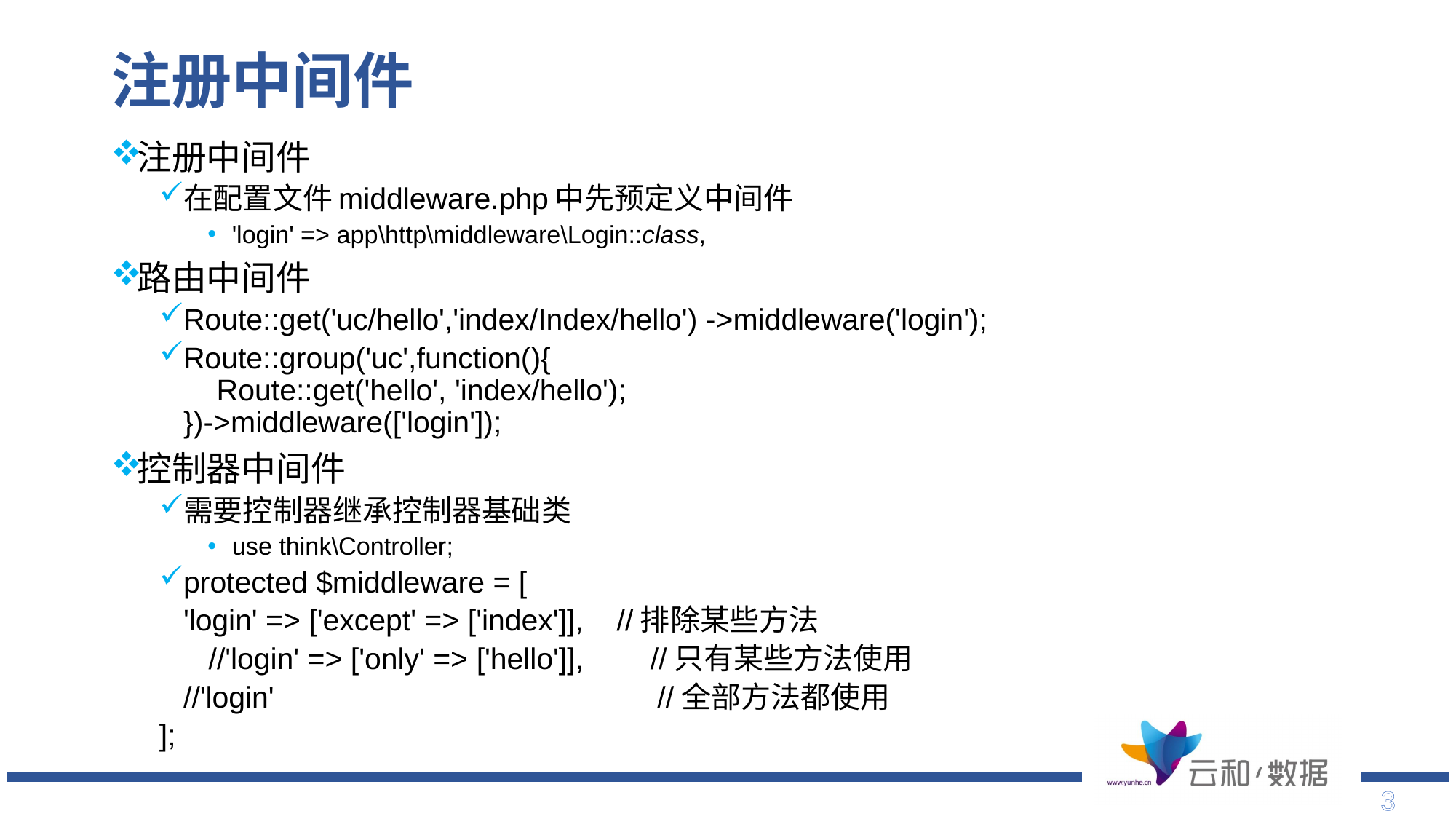

# 注册中间件
注册中间件
在配置文件middleware.php中先预定义中间件
'login' => app\http\middleware\Login::class,
路由中间件
Route::get('uc/hello','index/Index/hello') ->middleware('login');
Route::group('uc',function(){
    Route::get('hello', 'index/hello');
})->middleware(['login']);
控制器中间件
需要控制器继承控制器基础类
use think\Controller;
protected $middleware = [
		'login' => ['except' => ['index']],    //排除某些方法
	   //'login' => ['only' => ['hello']],        //只有某些方法使用
		//'login'                                              //全部方法都使用
];